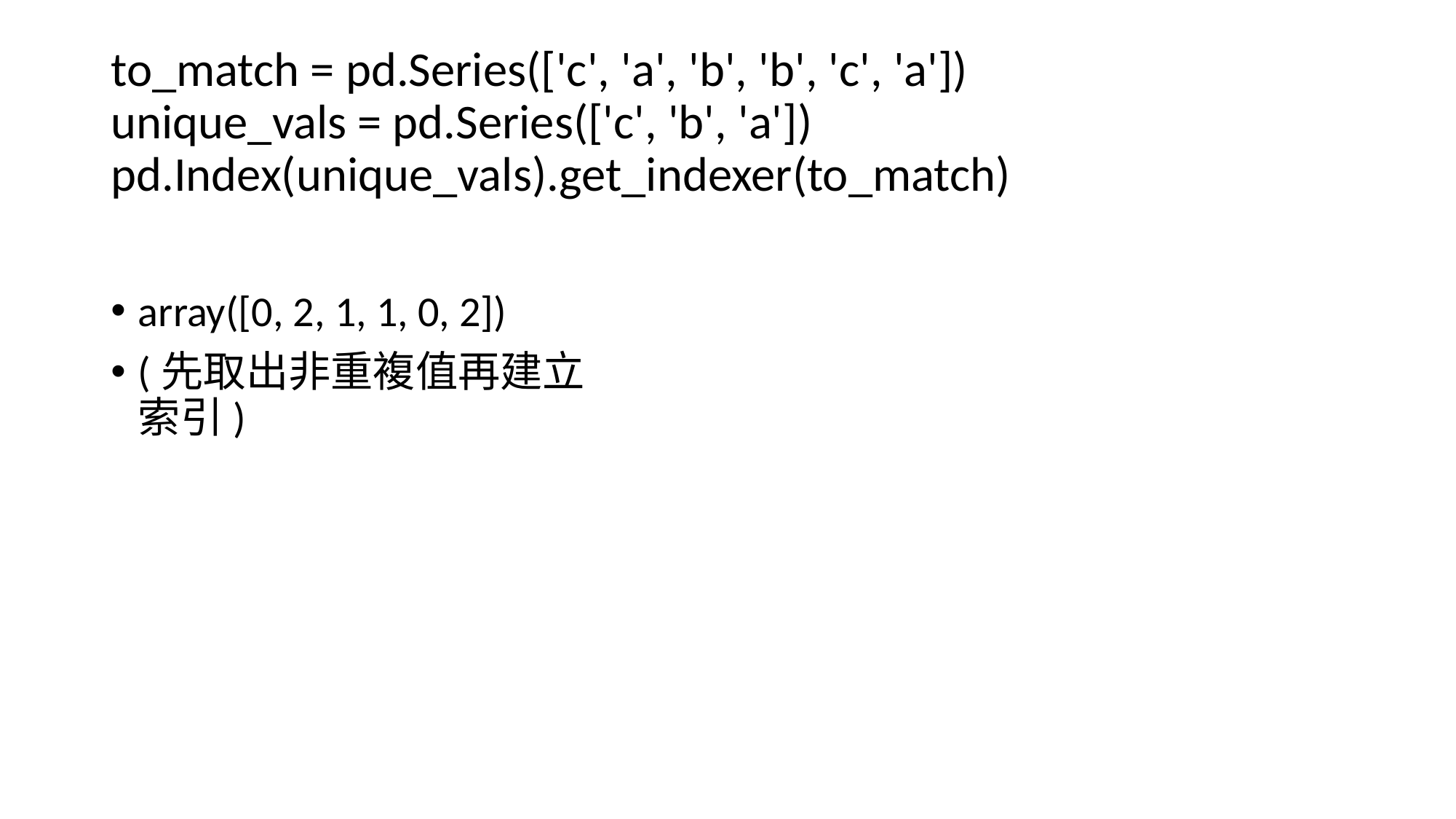

# to_match = pd.Series(['c', 'a', 'b', 'b', 'c', 'a']) unique_vals = pd.Series(['c', 'b', 'a']) pd.Index(unique_vals).get_indexer(to_match)

array([0, 2, 1, 1, 0, 2])
(先取出非重複值再建立索引)